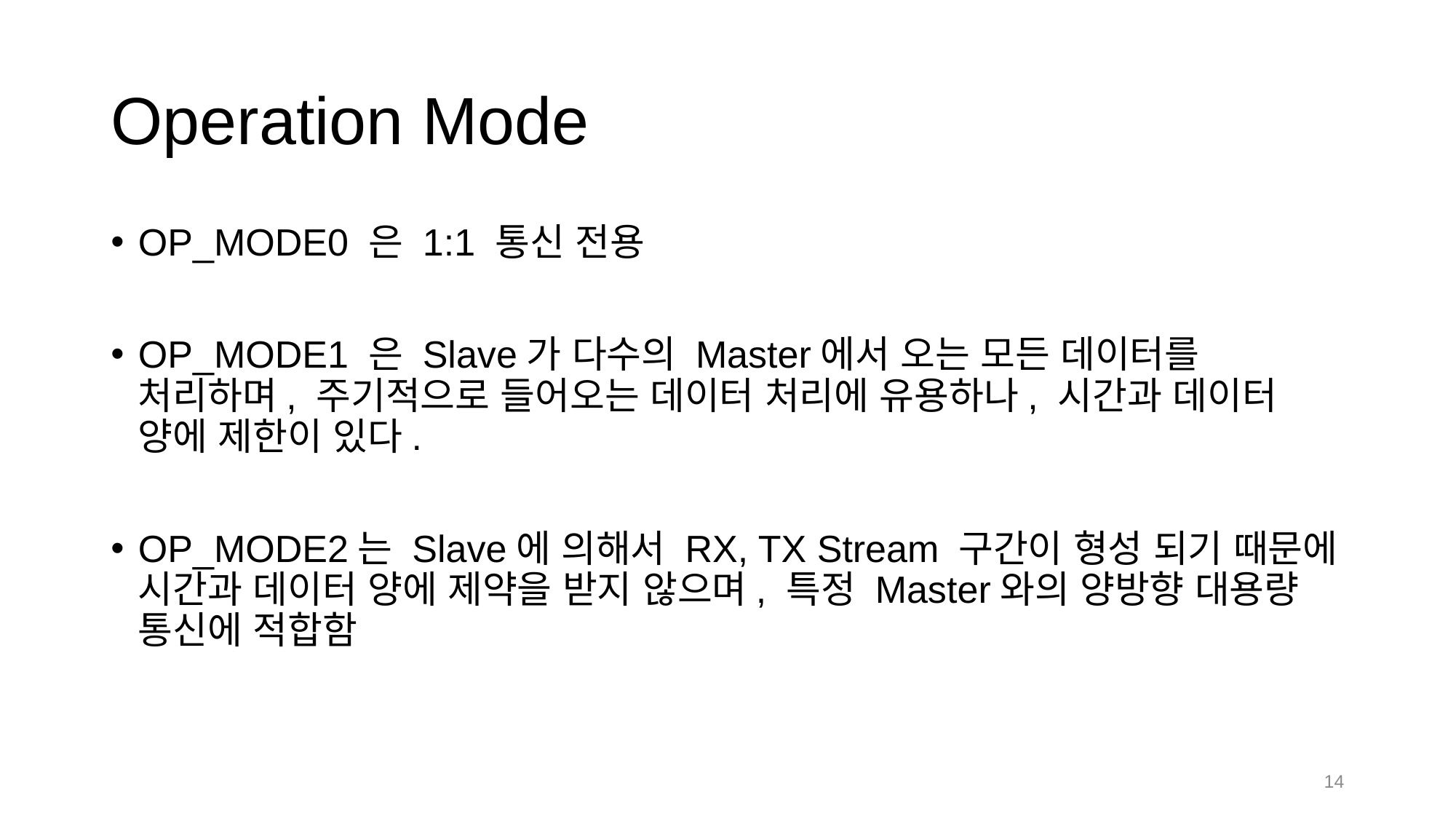

# Operation Mode
OP_MODE0 은 1:1 통신 전용

OP_MODE1 은 Slave가 다수의 Master에서 오는 모든 데이터를 처리하며, 주기적으로 들어오는 데이터 처리에 유용하나, 시간과 데이터 양에 제한이 있다.

OP_MODE2는 Slave에 의해서 RX, TX Stream 구간이 형성 되기 때문에 시간과 데이터 양에 제약을 받지 않으며, 특정 Master와의 양방향 대용량 통신에 적합함
14